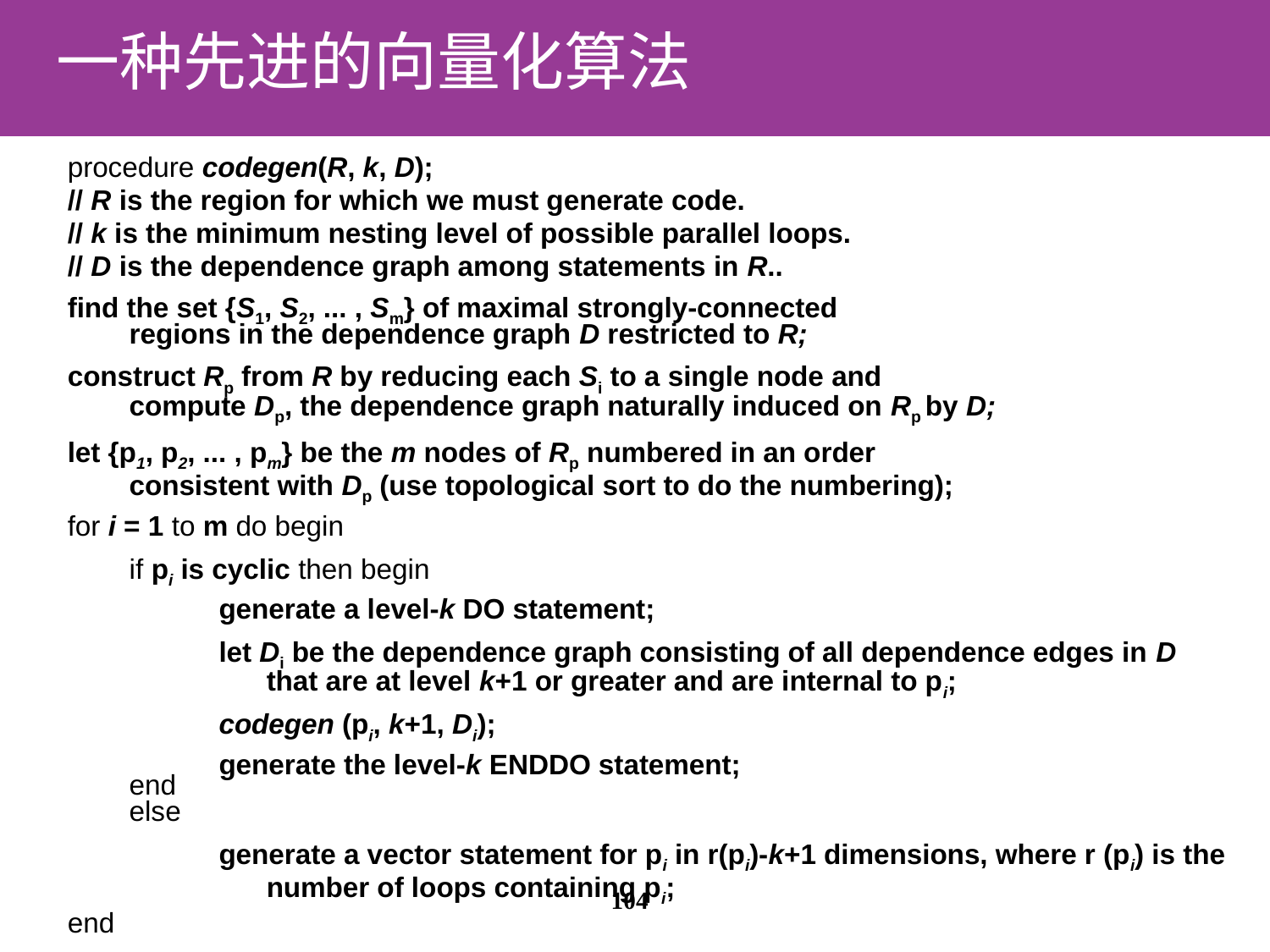

# 一种先进的向量化算法
procedure codegen(R, k, D);
// R is the region for which we must generate code.
// k is the minimum nesting level of possible parallel loops.
// D is the dependence graph among statements in R..
find the set {S1, S2, ... , Sm} of maximal strongly-connected
regions in the dependence graph D restricted to R;
construct Rp from R by reducing each Si to a single node and
compute Dp, the dependence graph naturally induced on Rp by D;
let {p1, p2, ... , pm} be the m nodes of Rp numbered in an order
consistent with Dp (use topological sort to do the numbering);
for i = 1 to m do begin
	if pi is cyclic then begin
generate a level-k DO statement;
let Di be the dependence graph consisting of all dependence edges in D that are at level k+1 or greater and are internal to pi;
codegen (pi, k+1, Di);
generate the level-k ENDDO statement;
	end
	else
generate a vector statement for pi in r(pi)-k+1 dimensions, where r (pi) is the number of loops containing pi;
end
104